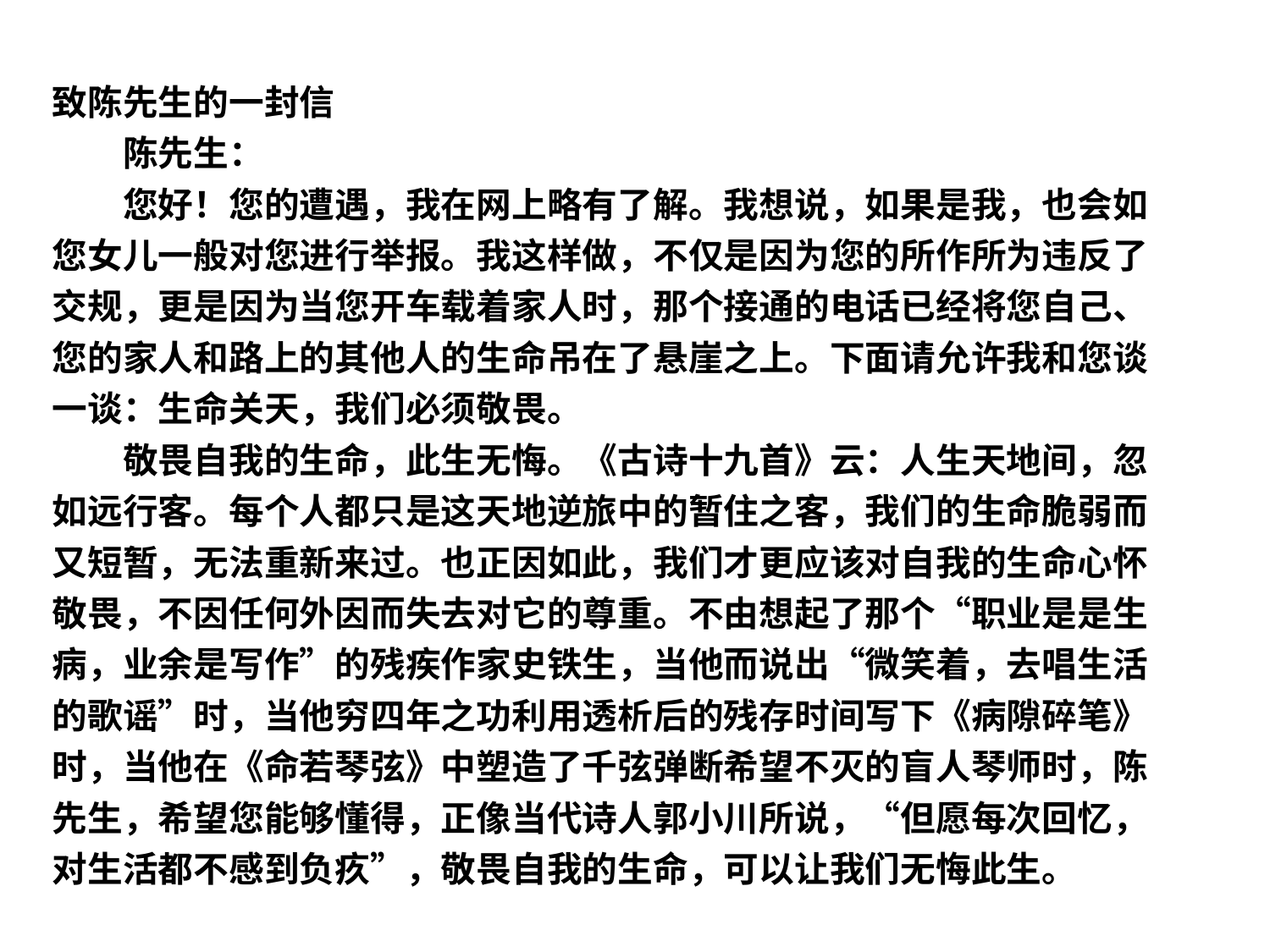

致陈先生的一封信
　　陈先生：
　　您好！您的遭遇，我在网上略有了解。我想说，如果是我，也会如您女儿一般对您进行举报。我这样做，不仅是因为您的所作所为违反了交规，更是因为当您开车载着家人时，那个接通的电话已经将您自己、您的家人和路上的其他人的生命吊在了悬崖之上。下面请允许我和您谈一谈：生命关天，我们必须敬畏。
　　敬畏自我的生命，此生无悔。《古诗十九首》云：人生天地间，忽如远行客。每个人都只是这天地逆旅中的暂住之客，我们的生命脆弱而又短暂，无法重新来过。也正因如此，我们才更应该对自我的生命心怀敬畏，不因任何外因而失去对它的尊重。不由想起了那个“职业是是生病，业余是写作”的残疾作家史铁生，当他而说出“微笑着，去唱生活的歌谣”时，当他穷四年之功利用透析后的残存时间写下《病隙碎笔》时，当他在《命若琴弦》中塑造了千弦弹断希望不灭的盲人琴师时，陈先生，希望您能够懂得，正像当代诗人郭小川所说，“但愿每次回忆，对生活都不感到负疚”，敬畏自我的生命，可以让我们无悔此生。